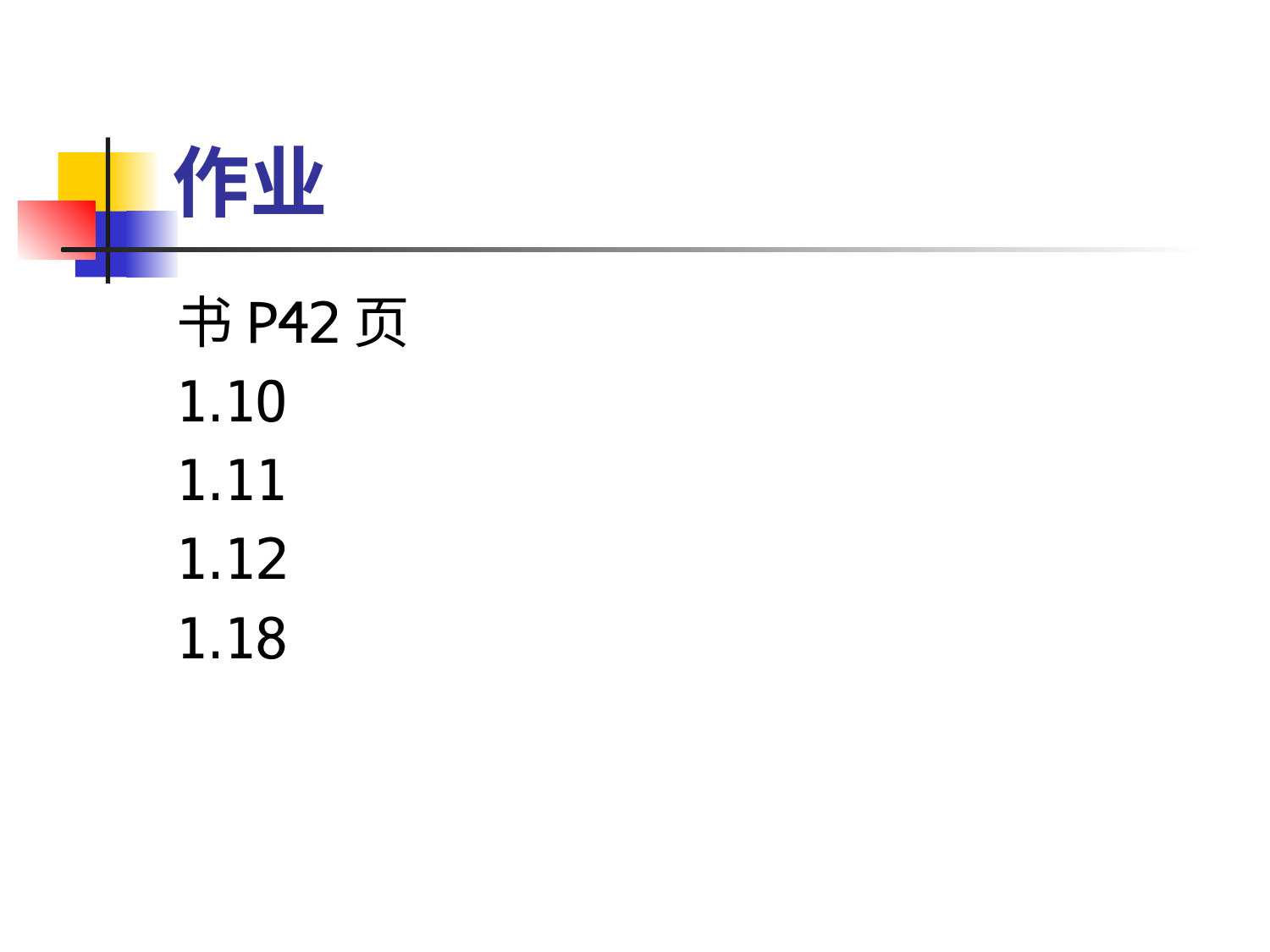

# 作业
书P42页
1.10
1.11
1.12
1.18